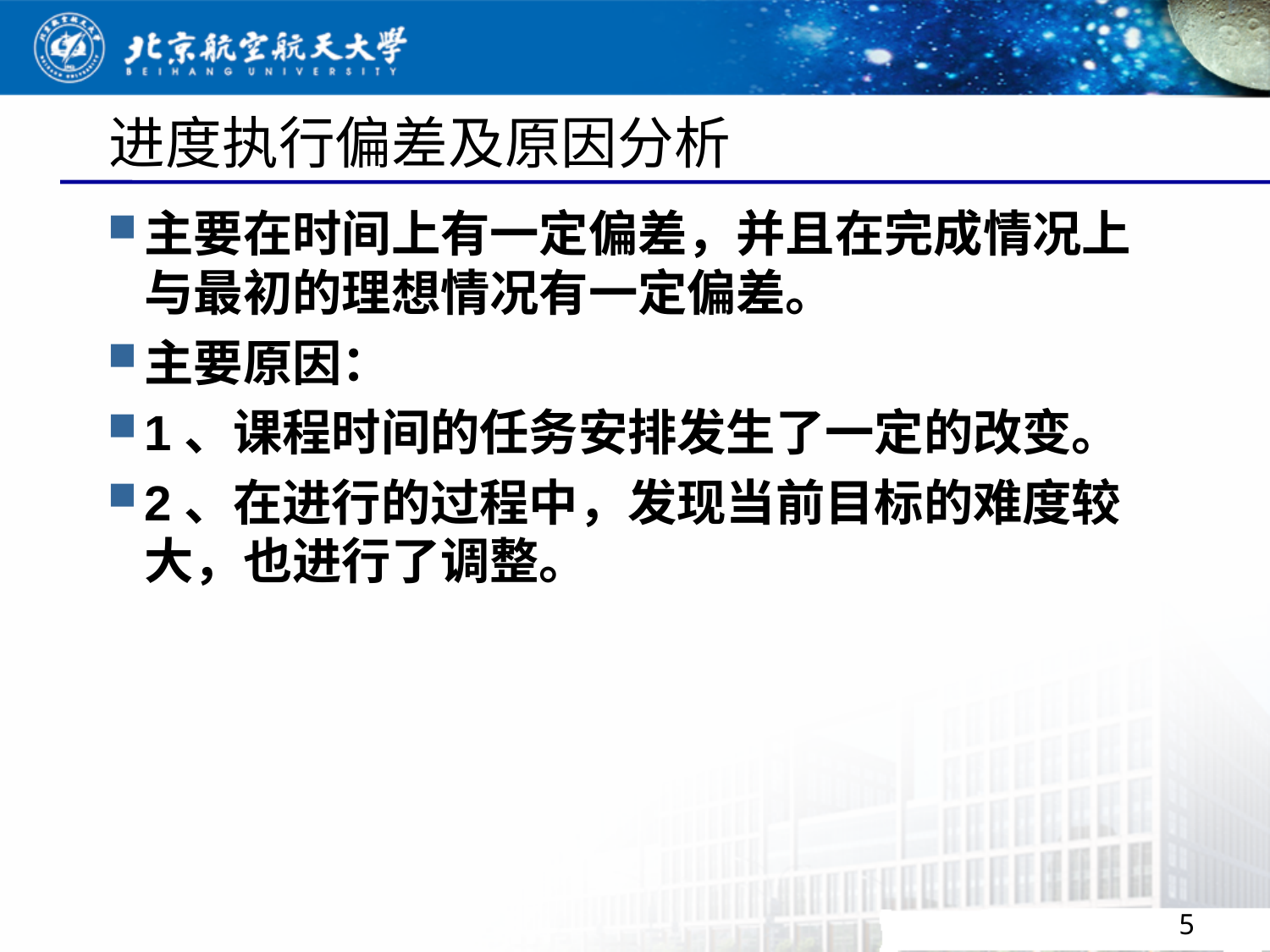

# 进度执行偏差及原因分析
主要在时间上有一定偏差，并且在完成情况上与最初的理想情况有一定偏差。
主要原因：
1、课程时间的任务安排发生了一定的改变。
2、在进行的过程中，发现当前目标的难度较大，也进行了调整。